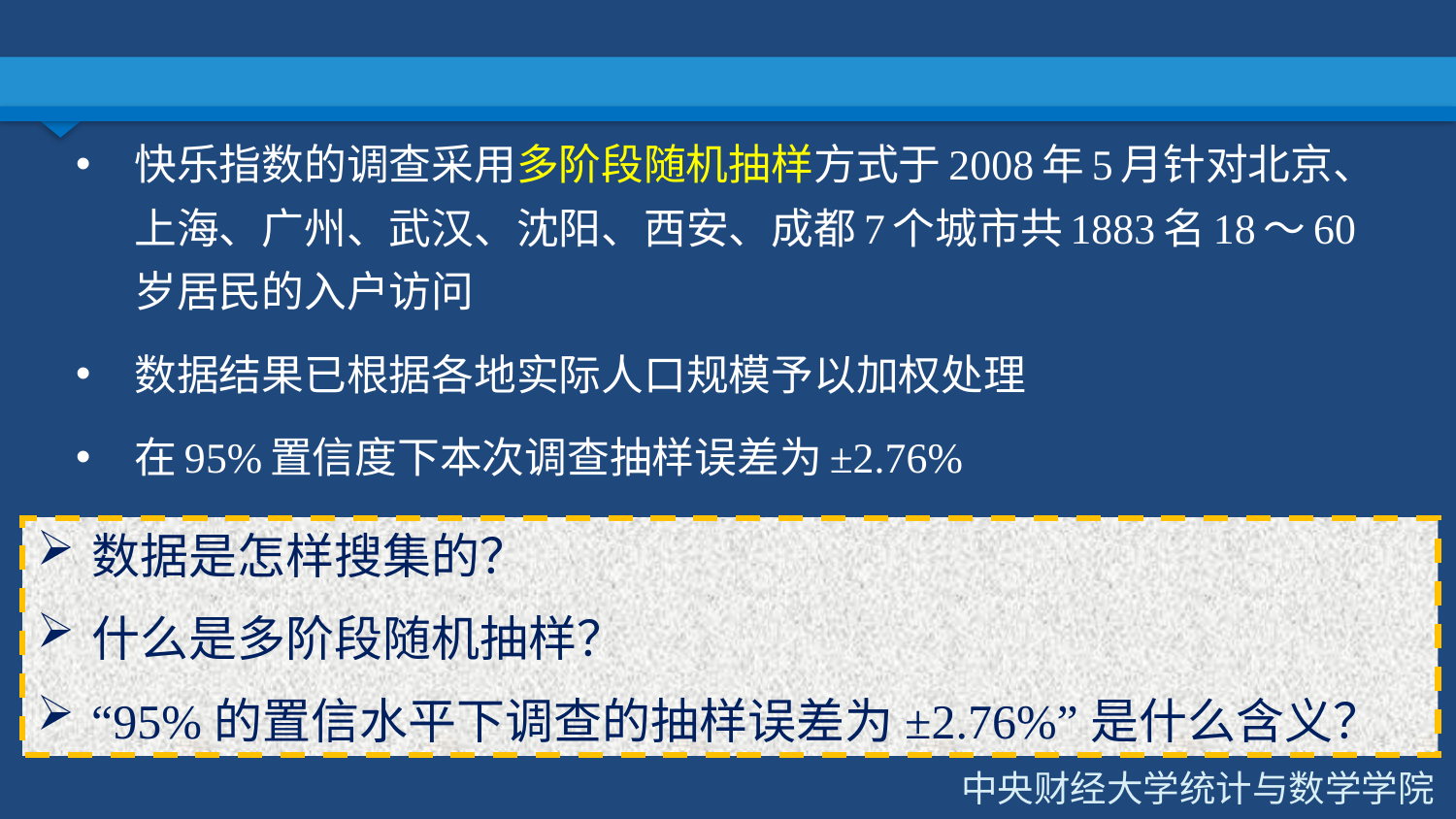

#
快乐指数的调查采用多阶段随机抽样方式于2008年5月针对北京、上海、广州、武汉、沈阳、西安、成都7个城市共1883名18～60岁居民的入户访问
数据结果已根据各地实际人口规模予以加权处理
在95%置信度下本次调查抽样误差为±2.76%
数据是怎样搜集的？
什么是多阶段随机抽样？
“95%的置信水平下调查的抽样误差为±2.76%”是什么含义？